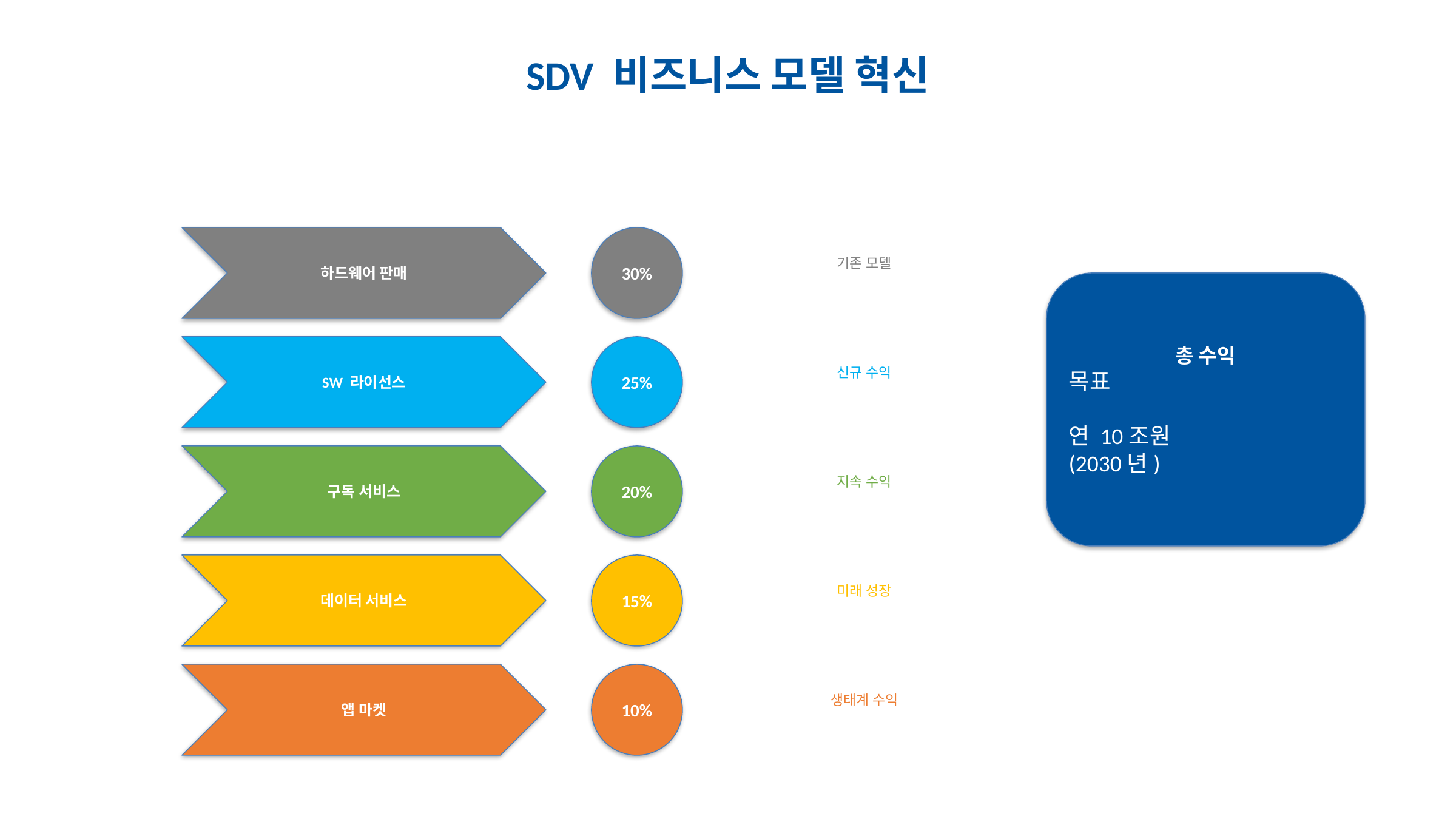

#
SDV 비즈니스 모델 혁신
하드웨어 판매
30%
기존 모델
총 수익
목표

연 10조원
(2030년)
SW 라이선스
25%
신규 수익
구독 서비스
20%
지속 수익
데이터 서비스
15%
미래 성장
앱 마켓
10%
생태계 수익